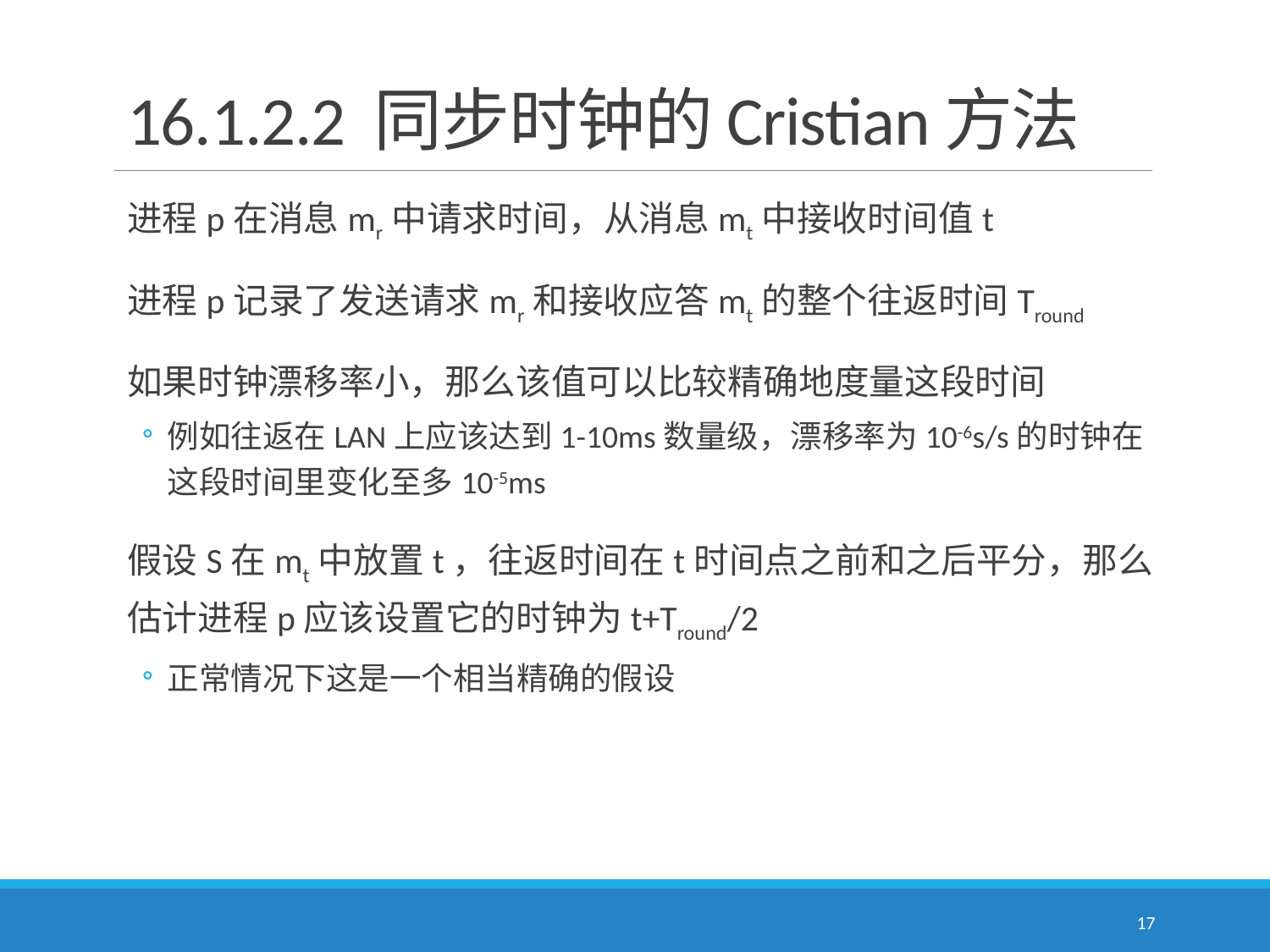

# 16.1.2.2 同步时钟的Cristian方法
进程p在消息mr中请求时间，从消息mt中接收时间值t
进程p记录了发送请求mr和接收应答mt的整个往返时间Tround
如果时钟漂移率小，那么该值可以比较精确地度量这段时间
例如往返在LAN上应该达到1-10ms数量级，漂移率为10-6s/s的时钟在这段时间里变化至多10-5ms
假设S在mt中放置t，往返时间在t时间点之前和之后平分，那么估计进程p应该设置它的时钟为t+Tround/2
正常情况下这是一个相当精确的假设
17